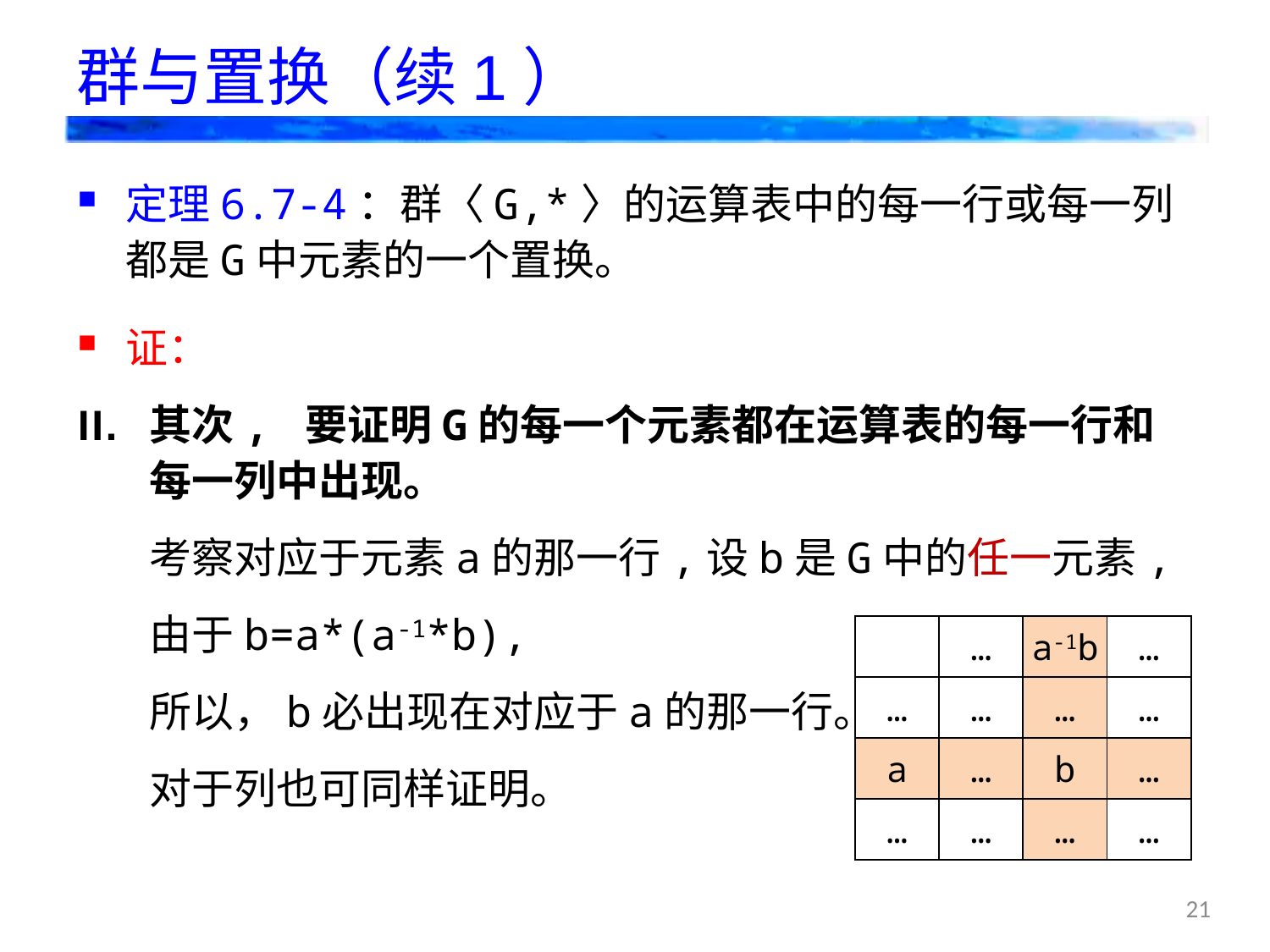

# 群与置换（续1）
定理6.7-4：群〈G,*〉的运算表中的每一行或每一列都是G中元素的一个置换。
证：
其次, 要证明G的每一个元素都在运算表的每一行和每一列中出现。
考察对应于元素a的那一行,设b是G中的任一元素,
由于b=a*(a-1*b),
所以，b必出现在对应于a的那一行。
对于列也可同样证明。
|  | … | a-1b | … |
| --- | --- | --- | --- |
| … | … | … | … |
| a | … | b | … |
| … | … | … | … |
21